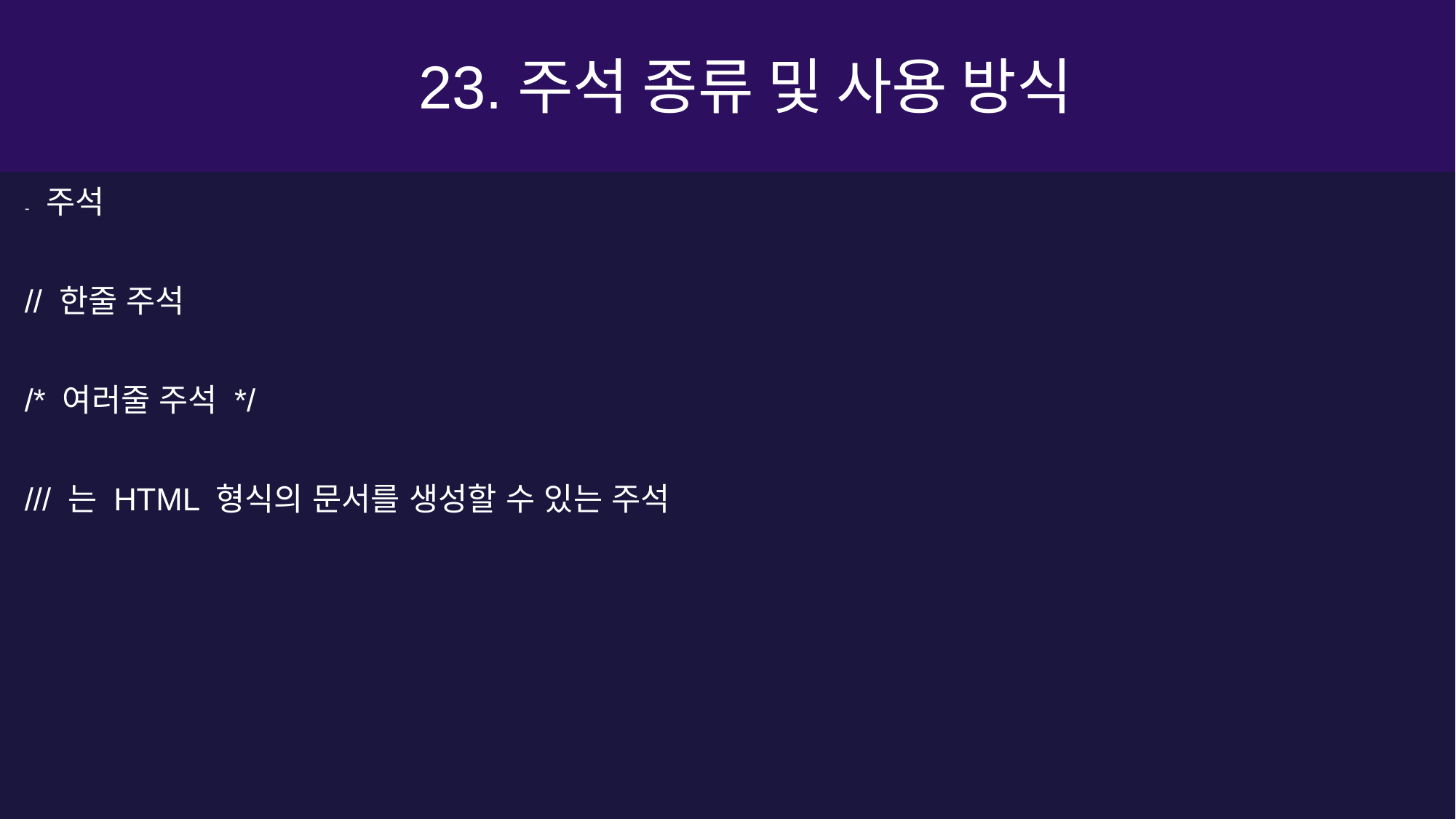

23.주석 종류 및 사용 방식
- 주석

// 한줄 주석

/* 여러줄 주석 */

/// 는 HTML 형식의 문서를 생성할 수 있는 주석